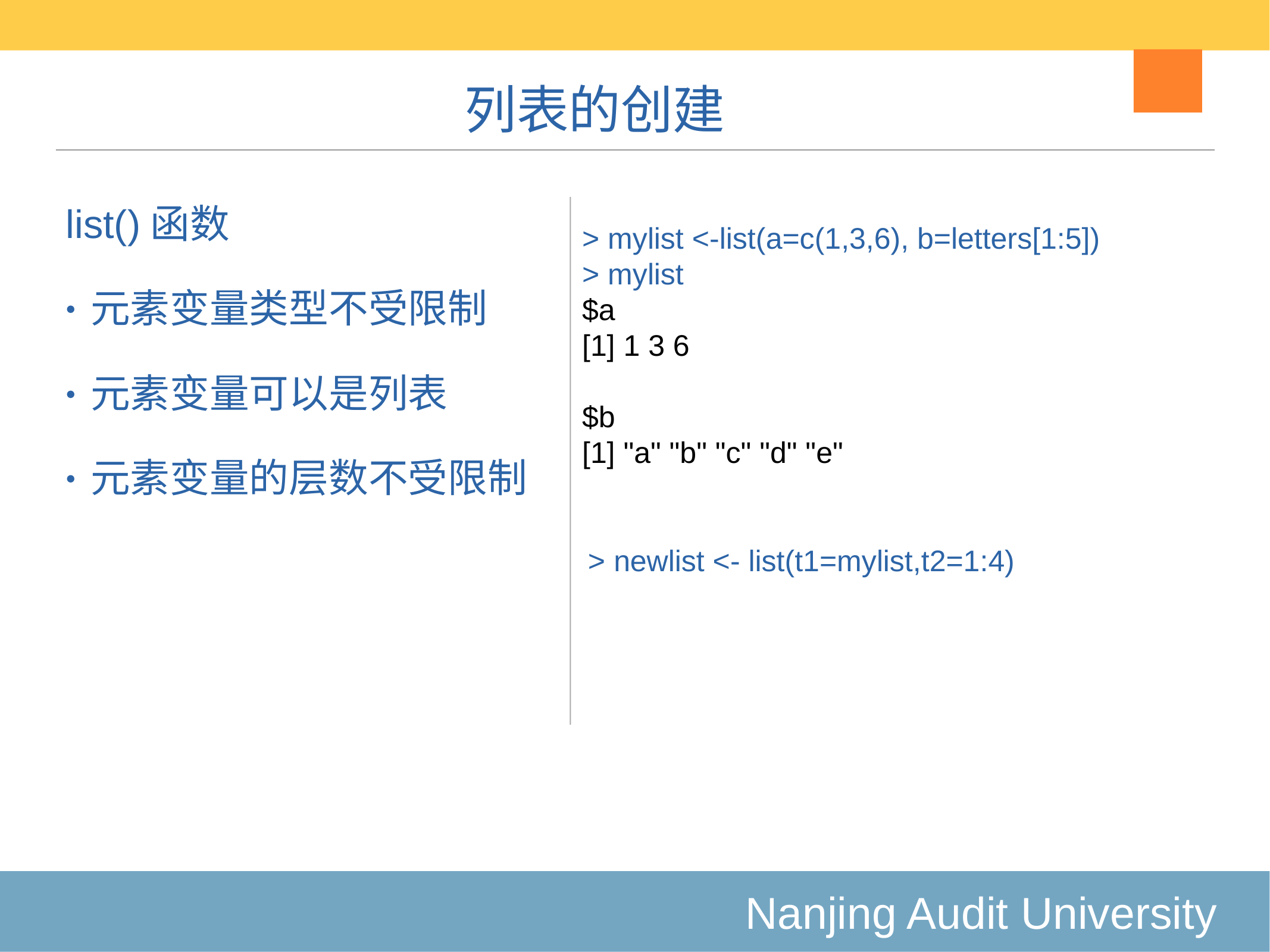

# 列表的创建
list()函数
元素变量类型不受限制
元素变量可以是列表
元素变量的层数不受限制
> mylist <-list(a=c(1,3,6), b=letters[1:5])
> mylist
$a
[1] 1 3 6

$b
[1] "a" "b" "c" "d" "e"
> newlist <- list(t1=mylist,t2=1:4)